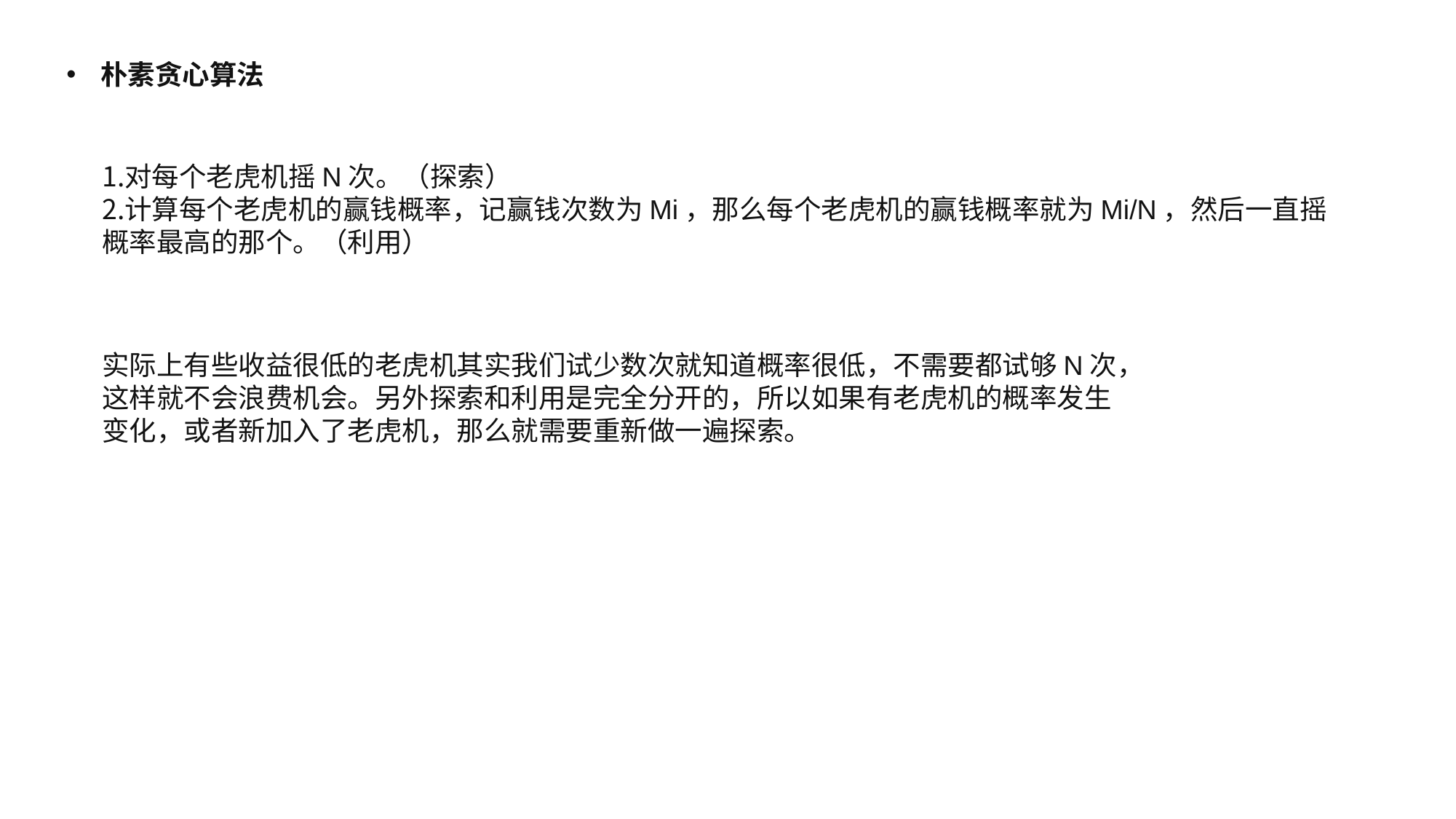

朴素贪心算法
对每个老虎机摇N次。（探索）
计算每个老虎机的赢钱概率，记赢钱次数为Mi，那么每个老虎机的赢钱概率就为Mi/N，然后一直摇概率最高的那个。（利用）
实际上有些收益很低的老虎机其实我们试少数次就知道概率很低，不需要都试够N次，这样就不会浪费机会。另外探索和利用是完全分开的，所以如果有老虎机的概率发生变化，或者新加入了老虎机，那么就需要重新做一遍探索。